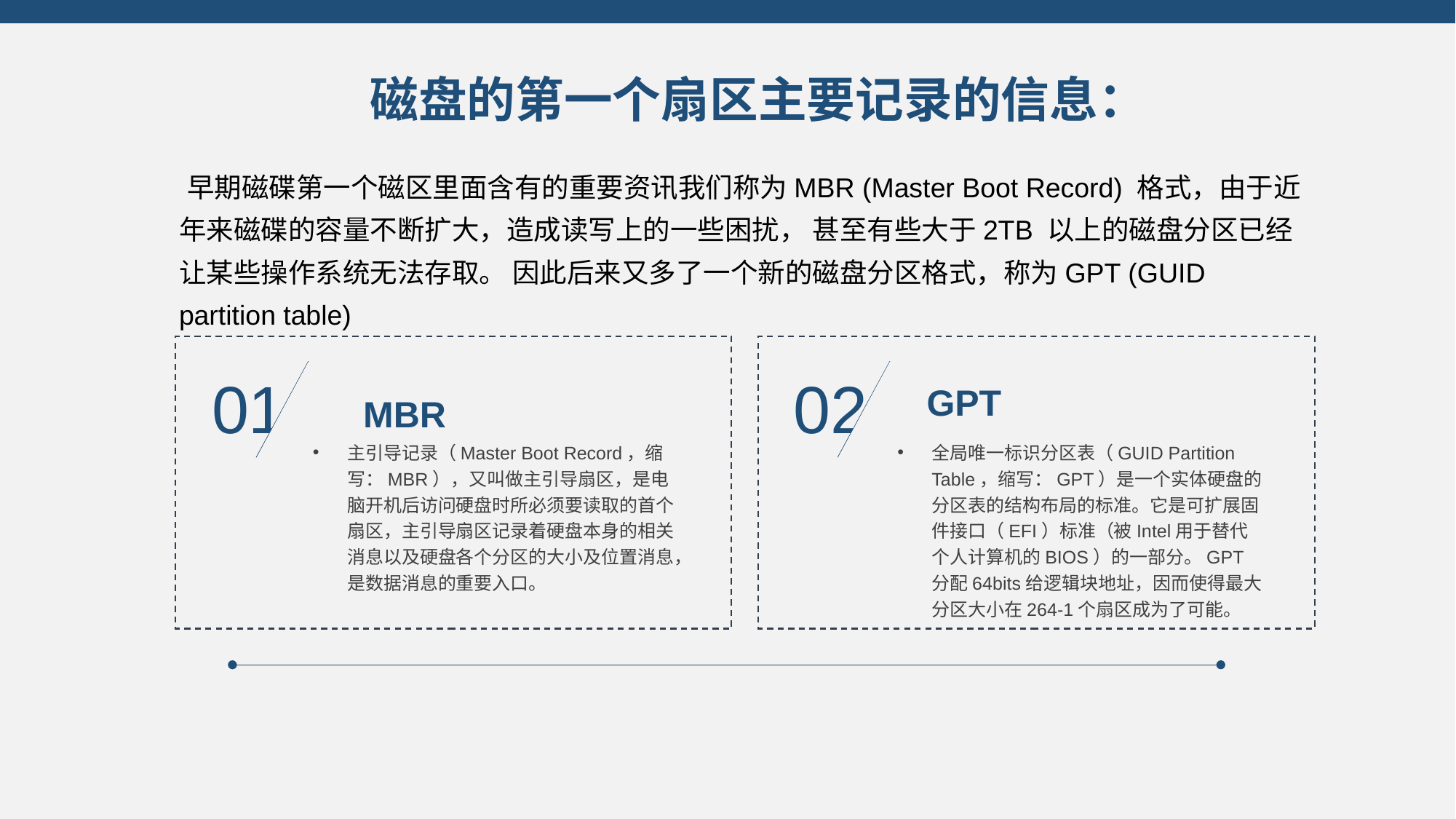

磁盘的第一个扇区主要记录的信息：
 早期磁碟第一个磁区里面含有的重要资讯我们称为MBR (Master Boot Record) 格式，由于近年来磁碟的容量不断扩大，造成读写上的一些困扰， 甚至有些大于2TB 以上的磁盘分区已经让某些操作系统无法存取。 因此后来又多了一个新的磁盘分区格式，称为GPT (GUID partition table)

01
主引导记录（Master Boot Record，缩写：MBR），又叫做主引导扇区，是电脑开机后访问硬盘时所必须要读取的首个扇区，主引导扇区记录着硬盘本身的相关消息以及硬盘各个分区的大小及位置消息，是数据消息的重要入口。

02
GPT
全局唯一标识分区表（GUID Partition Table，缩写：GPT）是一个实体硬盘的分区表的结构布局的标准。它是可扩展固件接口（EFI）标准（被Intel用于替代个人计算机的BIOS）的一部分。GPT分配64bits给逻辑块地址，因而使得最大分区大小在264-1个扇区成为了可能。
MBR